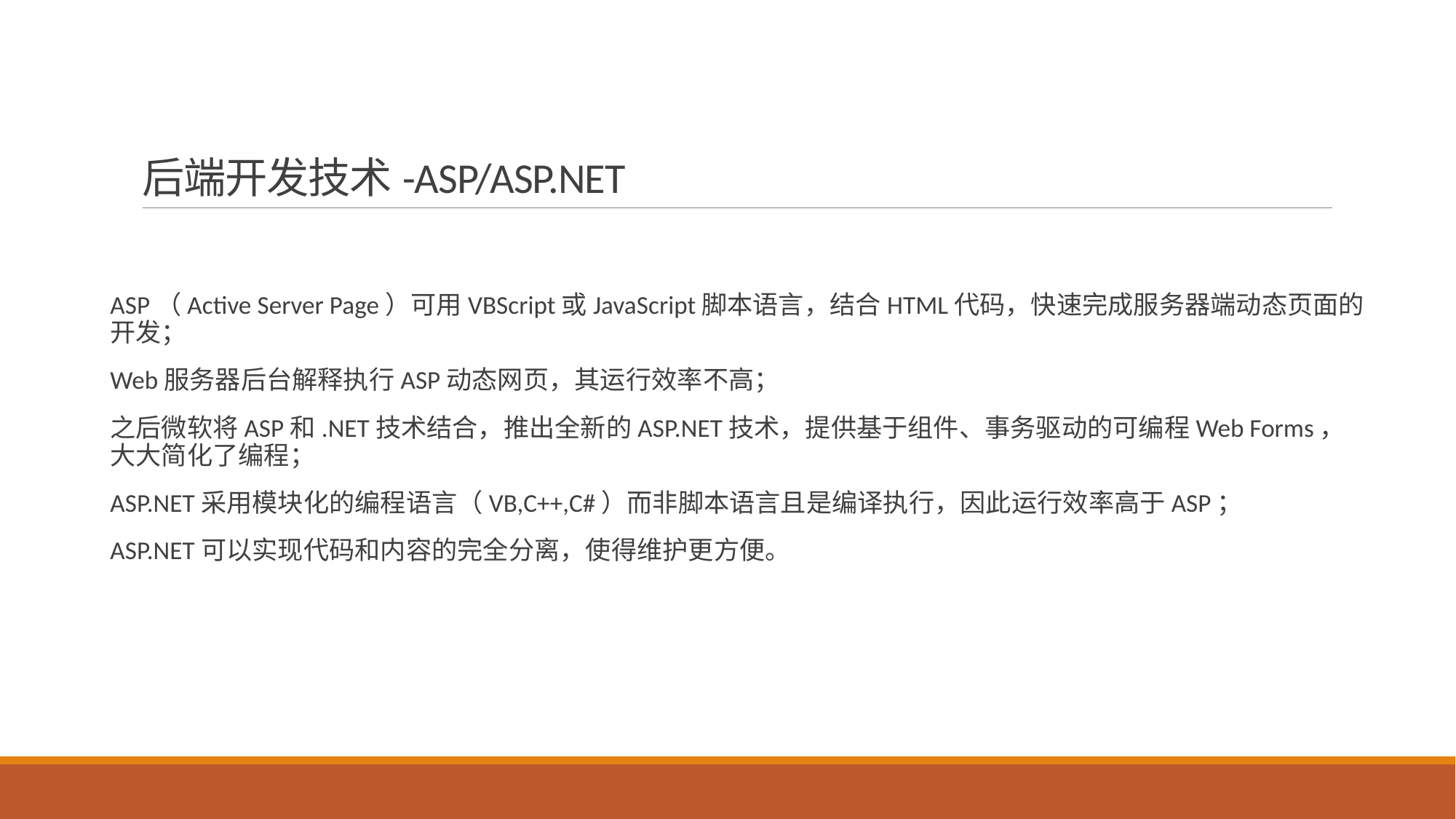

# 后端开发技术-ASP/ASP.NET
ASP（Active Server Page）可用VBScript或JavaScript脚本语言，结合HTML代码，快速完成服务器端动态页面的开发；
Web服务器后台解释执行ASP动态网页，其运行效率不高；
之后微软将ASP和.NET技术结合，推出全新的ASP.NET技术，提供基于组件、事务驱动的可编程Web Forms，大大简化了编程；
ASP.NET采用模块化的编程语言（VB,C++,C#）而非脚本语言且是编译执行，因此运行效率高于ASP；
ASP.NET可以实现代码和内容的完全分离，使得维护更方便。